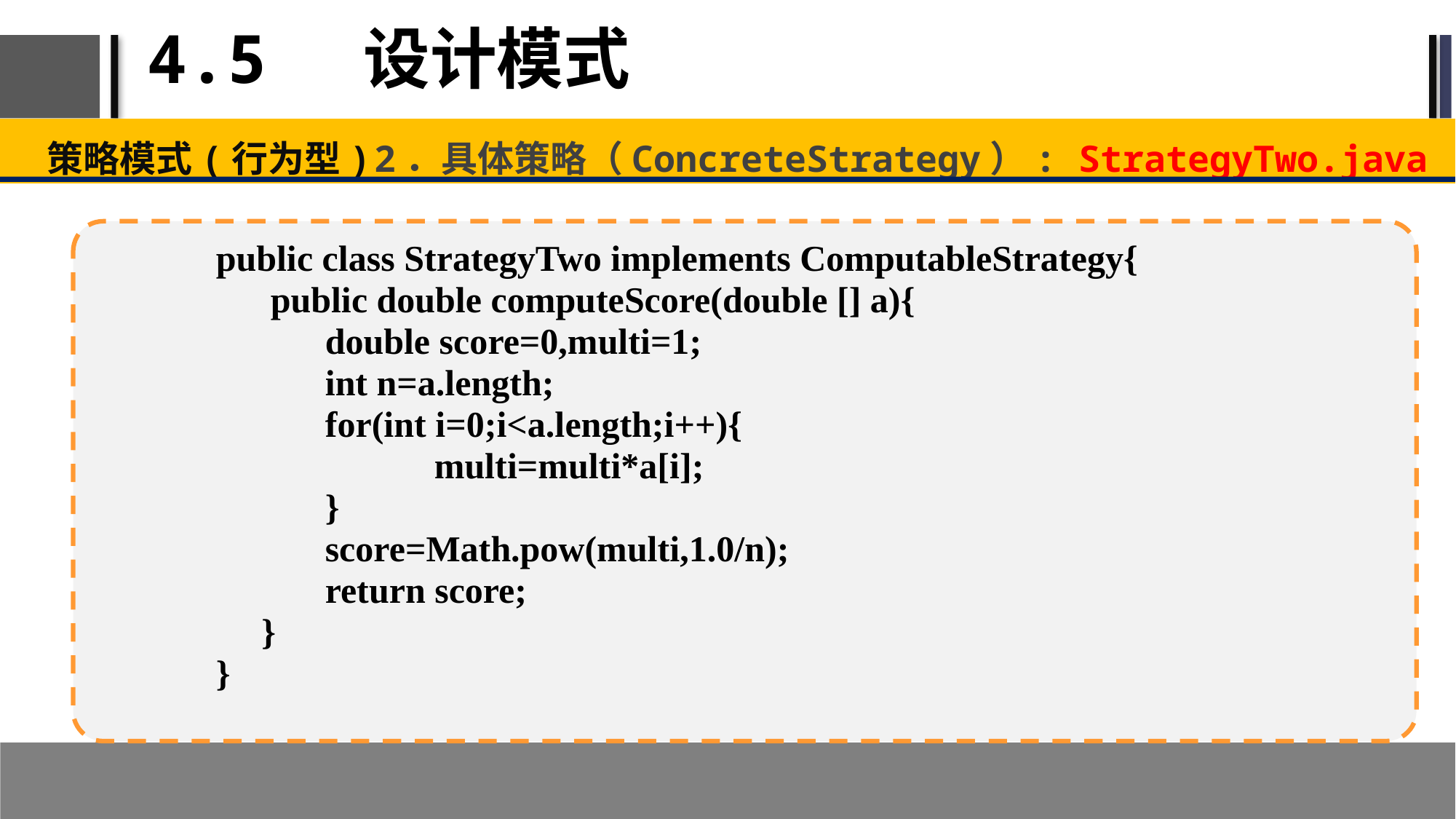

# 4.5  设计模式

策略模式(行为型)	2．具体策略（ConcreteStrategy）: StrategyTwo.java

public class StrategyTwo implements ComputableStrategy{
public double computeScore(double [] a){
	double score=0,multi=1;
	int n=a.length;
	for(int i=0;i<a.length;i++){
		multi=multi*a[i];
	}
	score=Math.pow(multi,1.0/n);
	return score;
     }
}